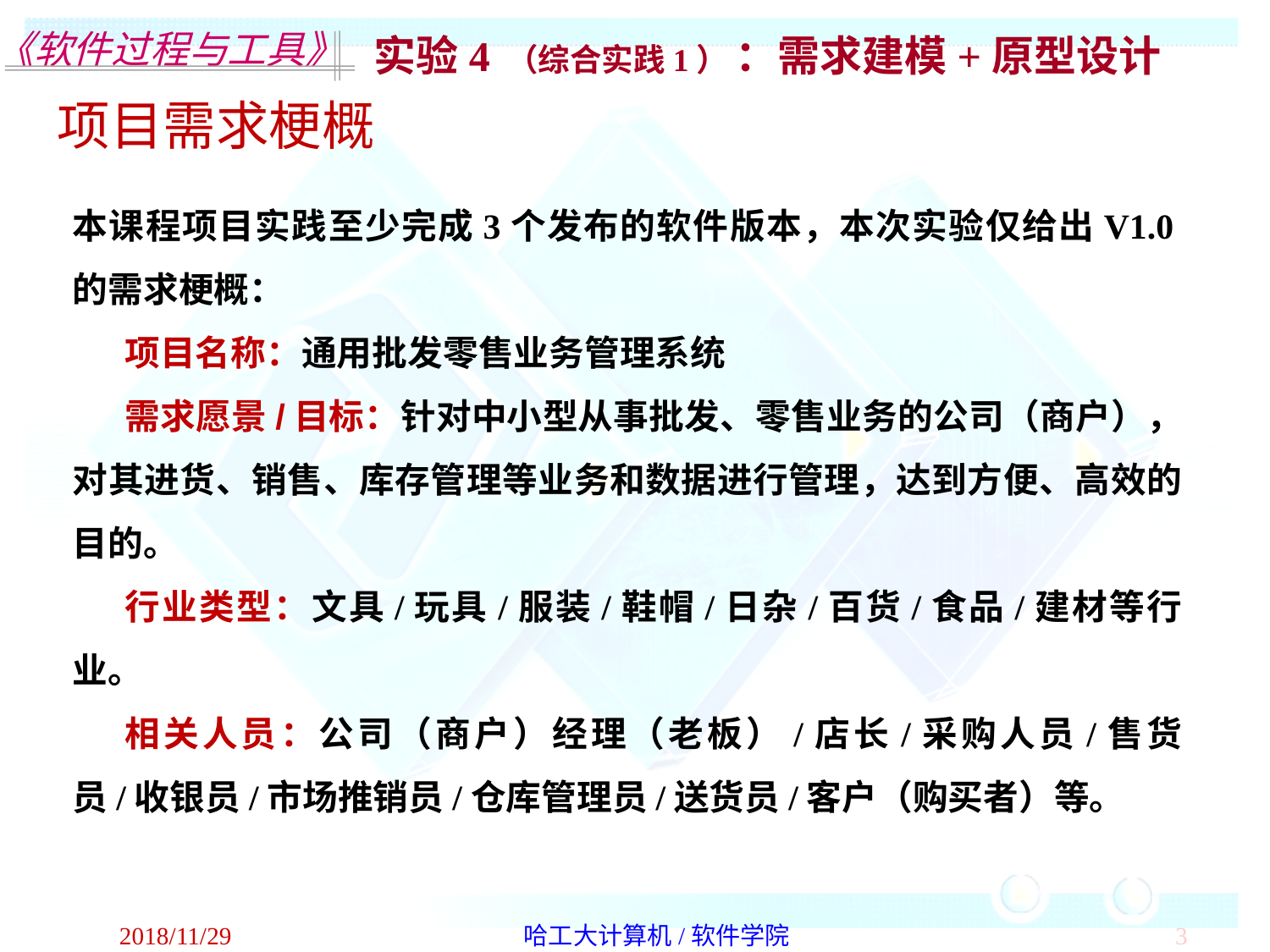

实验4 （综合实践1） ：需求建模+原型设计
项目需求梗概

本课程项目实践至少完成3个发布的软件版本，本次实验仅给出V1.0的需求梗概：
项目名称：通用批发零售业务管理系统
需求愿景/目标：针对中小型从事批发、零售业务的公司（商户），对其进货、销售、库存管理等业务和数据进行管理，达到方便、高效的目的。
行业类型：文具/玩具/服装/鞋帽/日杂/百货/食品/建材等行业。
相关人员：公司（商户）经理（老板）/店长/采购人员/售货员/收银员/市场推销员/仓库管理员/送货员/客户（购买者）等。